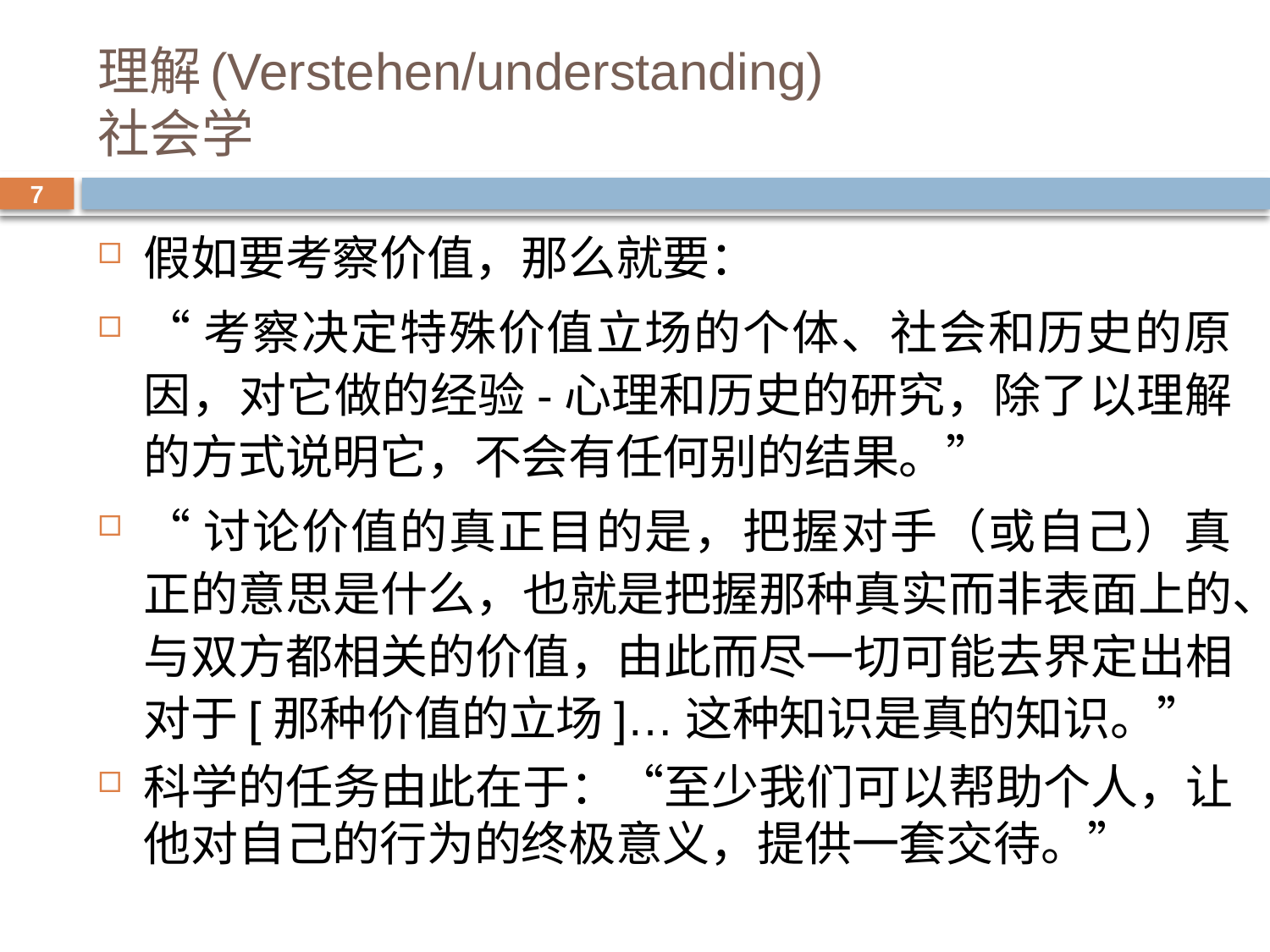

# 理解(Verstehen/understanding) 社会学
7
假如要考察价值，那么就要：
“考察决定特殊价值立场的个体、社会和历史的原因，对它做的经验-心理和历史的研究，除了以理解的方式说明它，不会有任何别的结果。”
“讨论价值的真正目的是，把握对手（或自己）真正的意思是什么，也就是把握那种真实而非表面上的、与双方都相关的价值，由此而尽一切可能去界定出相对于[那种价值的立场]…这种知识是真的知识。”
科学的任务由此在于：“至少我们可以帮助个人，让他对自己的行为的终极意义，提供一套交待。”